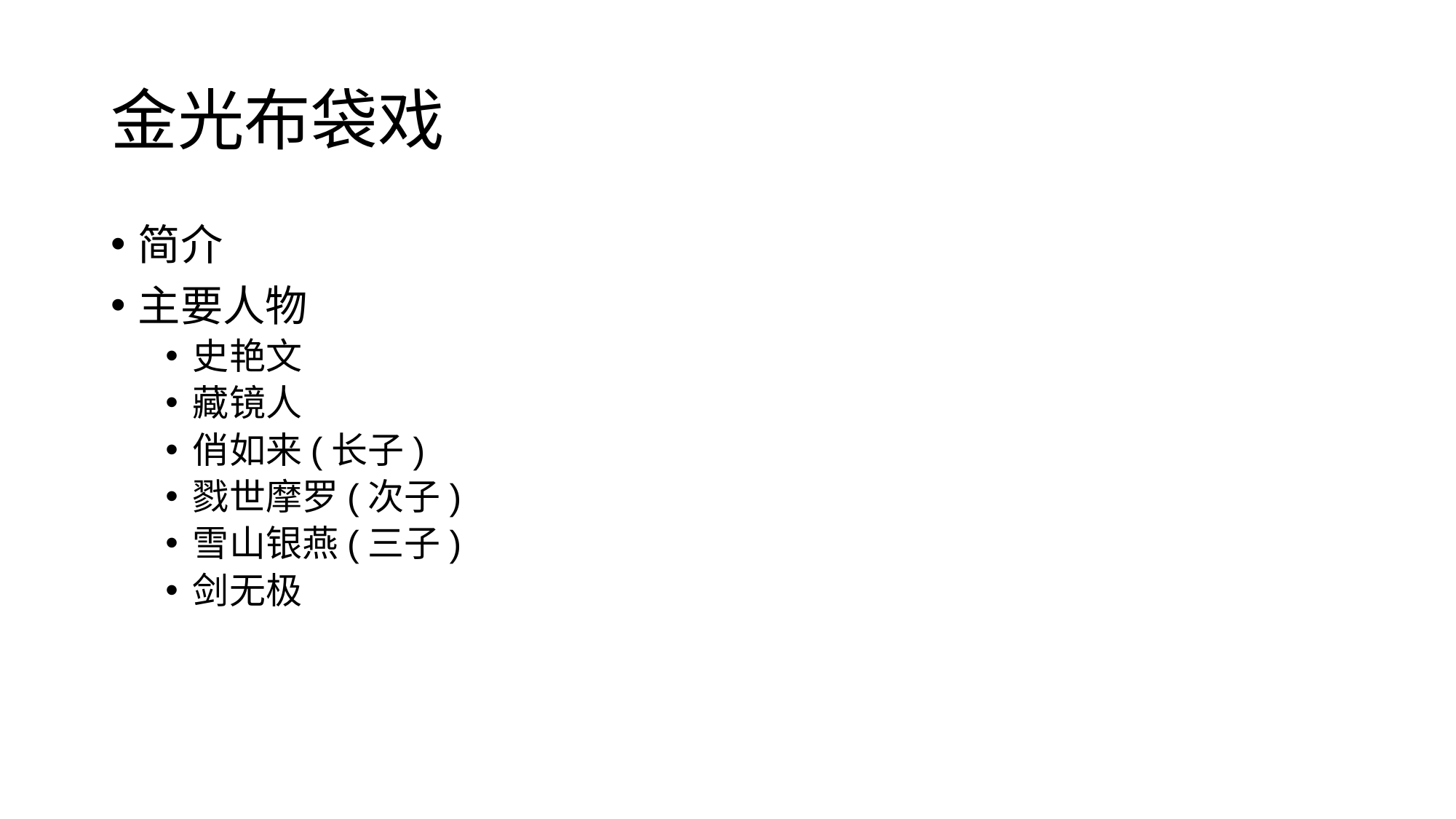

# 金光布袋戏
简介
主要人物
史艳文
藏镜人
俏如来(长子)
戮世摩罗(次子)
雪山银燕(三子)
剑无极